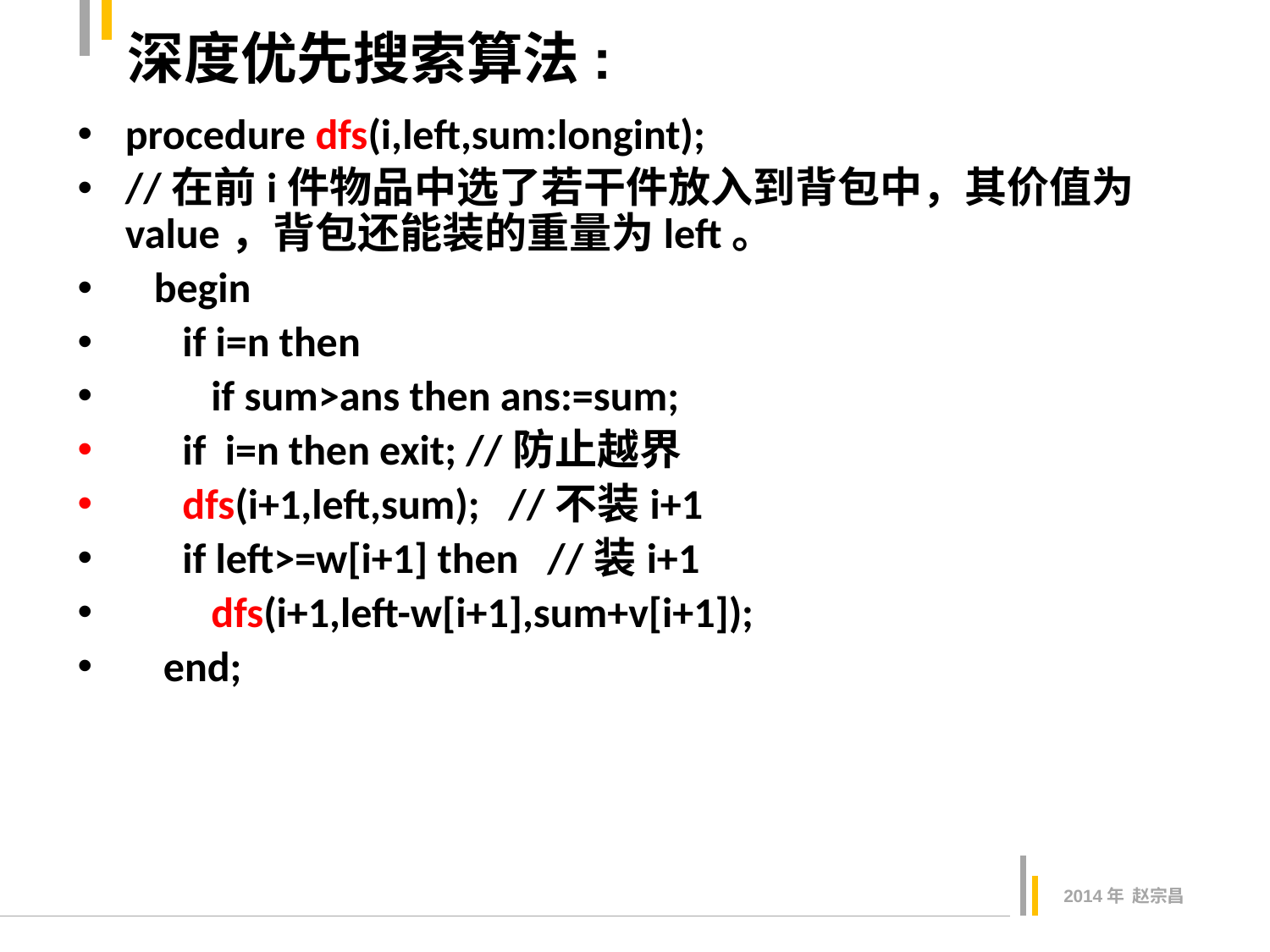

# 深度优先搜索算法:
procedure dfs(i,left,sum:longint);
//在前i件物品中选了若干件放入到背包中，其价值为value，背包还能装的重量为left。
   begin
      if i=n then
         if sum>ans then ans:=sum;
      if  i=n then exit; //防止越界
      dfs(i+1,left,sum);   //不装i+1
      if left>=w[i+1] then   //装i+1
         dfs(i+1,left-w[i+1],sum+v[i+1]);
    end;